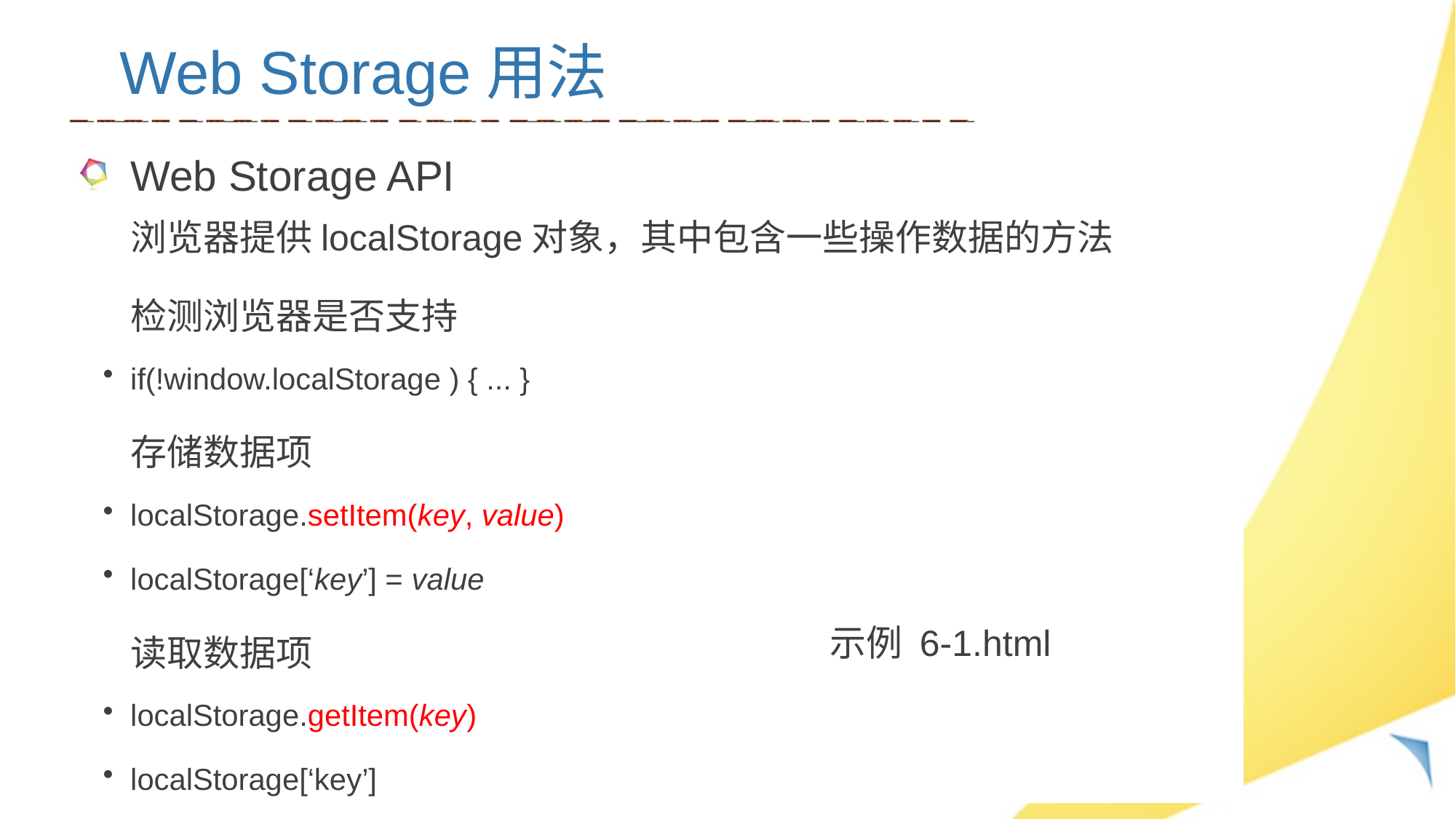

Web Storage用法

Web Storage API
	浏览器提供localStorage对象，其中包含一些操作数据的方法
检测浏览器是否支持
if(!window.localStorage ) { ... }
存储数据项
localStorage.setItem(key, value)
localStorage[‘key’] = value
读取数据项
localStorage.getItem(key)
localStorage[‘key’]
示例 6-1.html